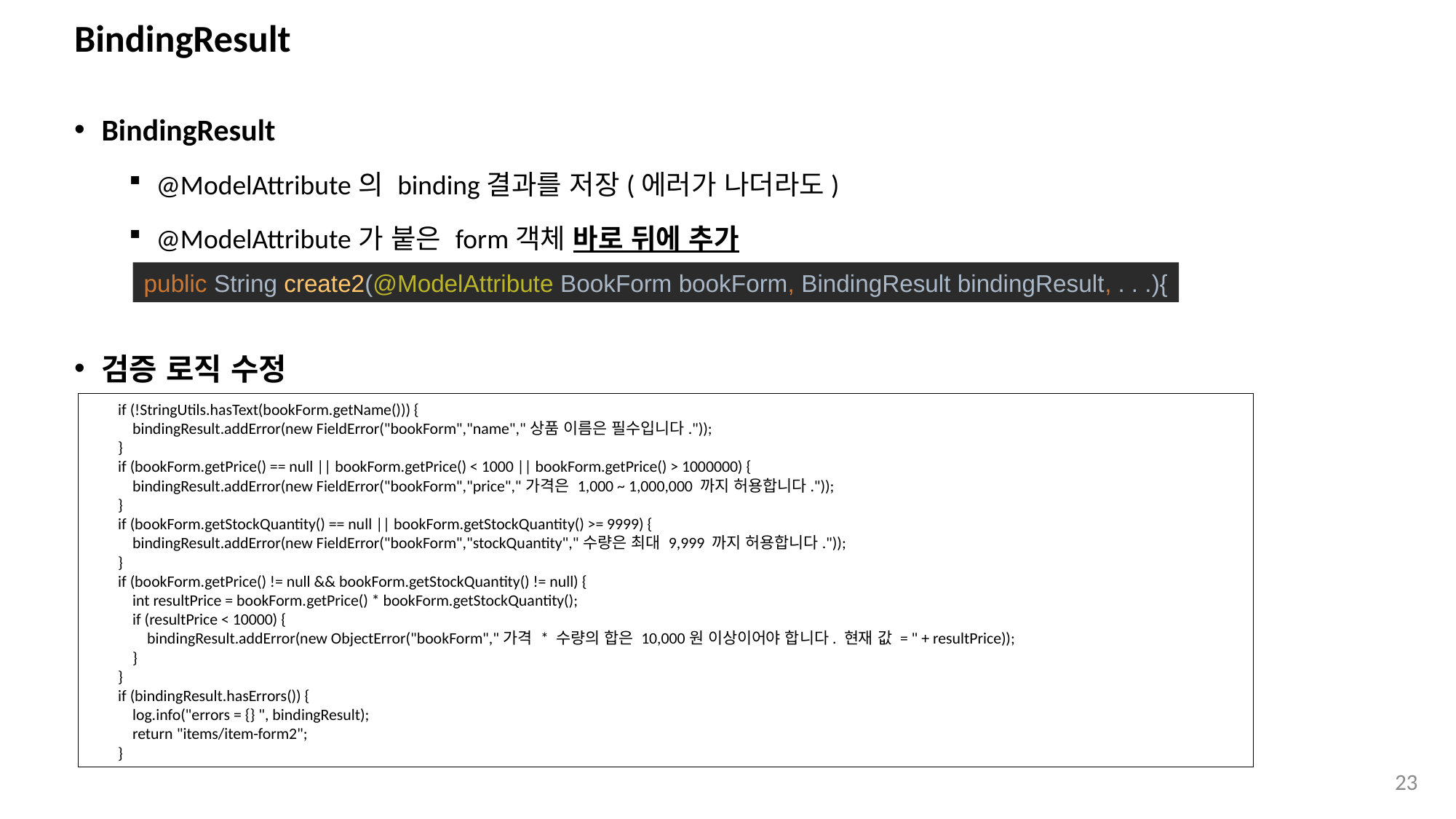

# BindingResult
BindingResult
@ModelAttribute의 binding결과를 저장(에러가 나더라도)
@ModelAttribute가 붙은 form객체 바로 뒤에 추가

검증 로직 수정

public String create2(@ModelAttribute BookForm bookForm, BindingResult bindingResult, . . .){
        if (!StringUtils.hasText(bookForm.getName())) {
            bindingResult.addError(new FieldError("bookForm","name","상품 이름은 필수입니다."));
        }
        if (bookForm.getPrice() == null || bookForm.getPrice() < 1000 || bookForm.getPrice() > 1000000) {
            bindingResult.addError(new FieldError("bookForm","price","가격은 1,000 ~ 1,000,000 까지 허용합니다."));
        }
        if (bookForm.getStockQuantity() == null || bookForm.getStockQuantity() >= 9999) {
            bindingResult.addError(new FieldError("bookForm","stockQuantity","수량은 최대 9,999 까지 허용합니다."));
        }
        if (bookForm.getPrice() != null && bookForm.getStockQuantity() != null) {
            int resultPrice = bookForm.getPrice() * bookForm.getStockQuantity();
            if (resultPrice < 10000) {
                bindingResult.addError(new ObjectError("bookForm","가격 * 수량의 합은 10,000원 이상이어야 합니다. 현재 값 = " + resultPrice));
            }
        }
        if (bindingResult.hasErrors()) {
            log.info("errors = {} ", bindingResult);
            return "items/item-form2";
        }
23